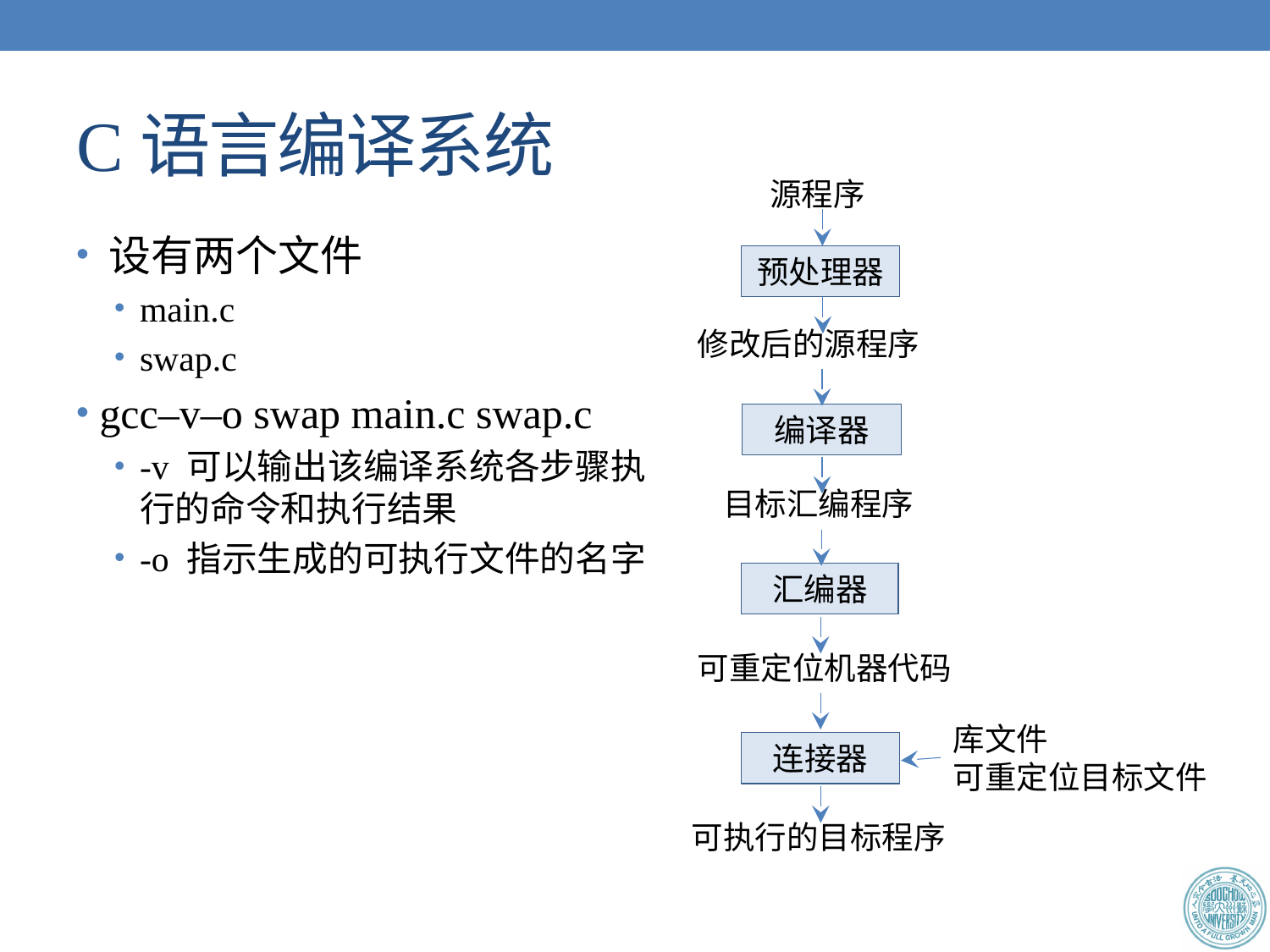

# C语言编译系统
源程序
预处理器
修改后的源程序
编译器
目标汇编程序
汇编器
可重定位机器代码
库文件
可重定位目标文件
连接器
可执行的目标程序
 设有两个文件
main.c
swap.c
 gcc–v–o swap main.c swap.c
-v 可以输出该编译系统各步骤执行的命令和执行结果
-o 指示生成的可执行文件的名字